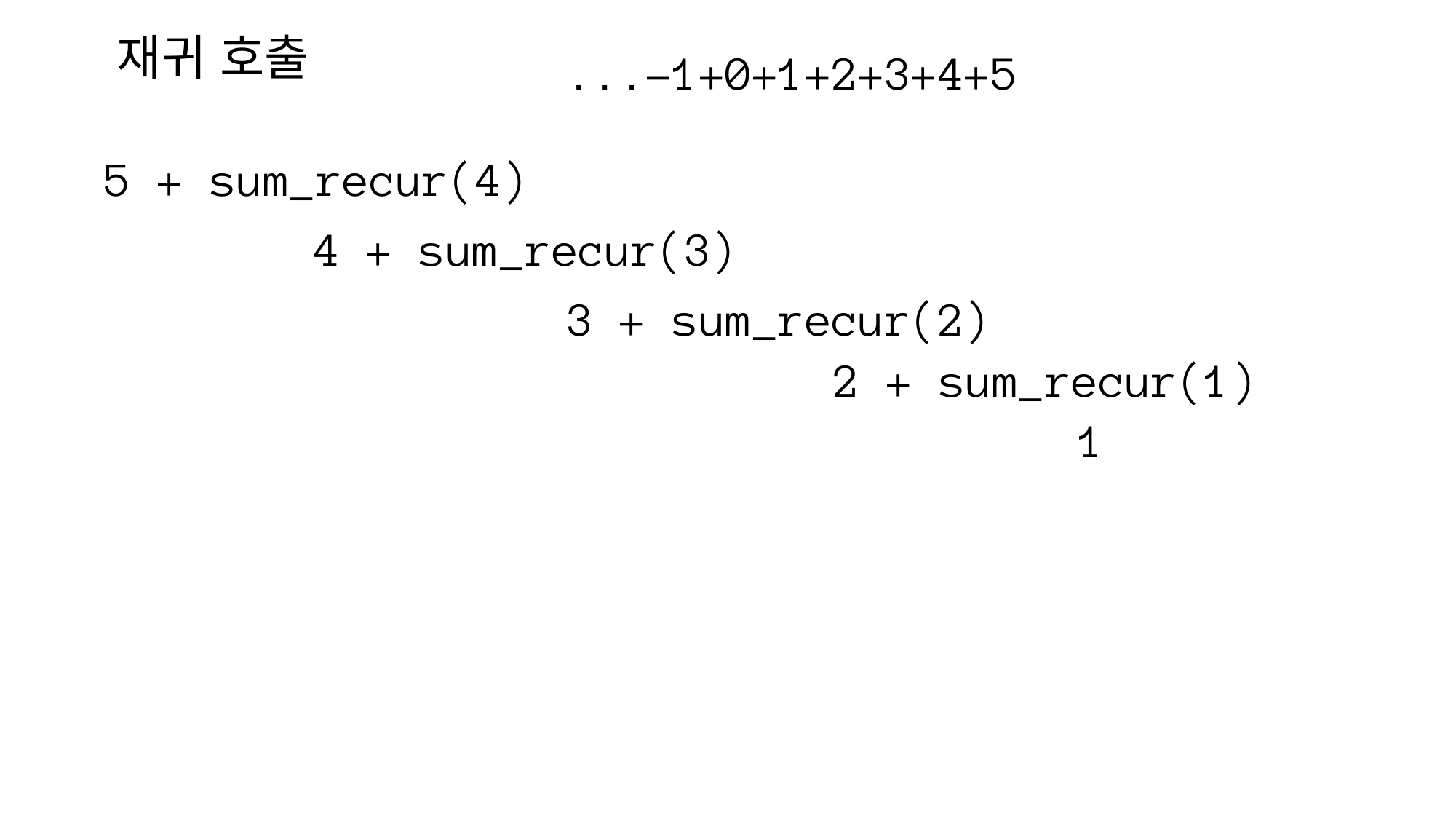

재귀 호출
...-1+0+1+2+3+4+5
5 + sum_recur(4)
4 + sum_recur(3)
3 + sum_recur(2)
2 + sum_recur(1)
1